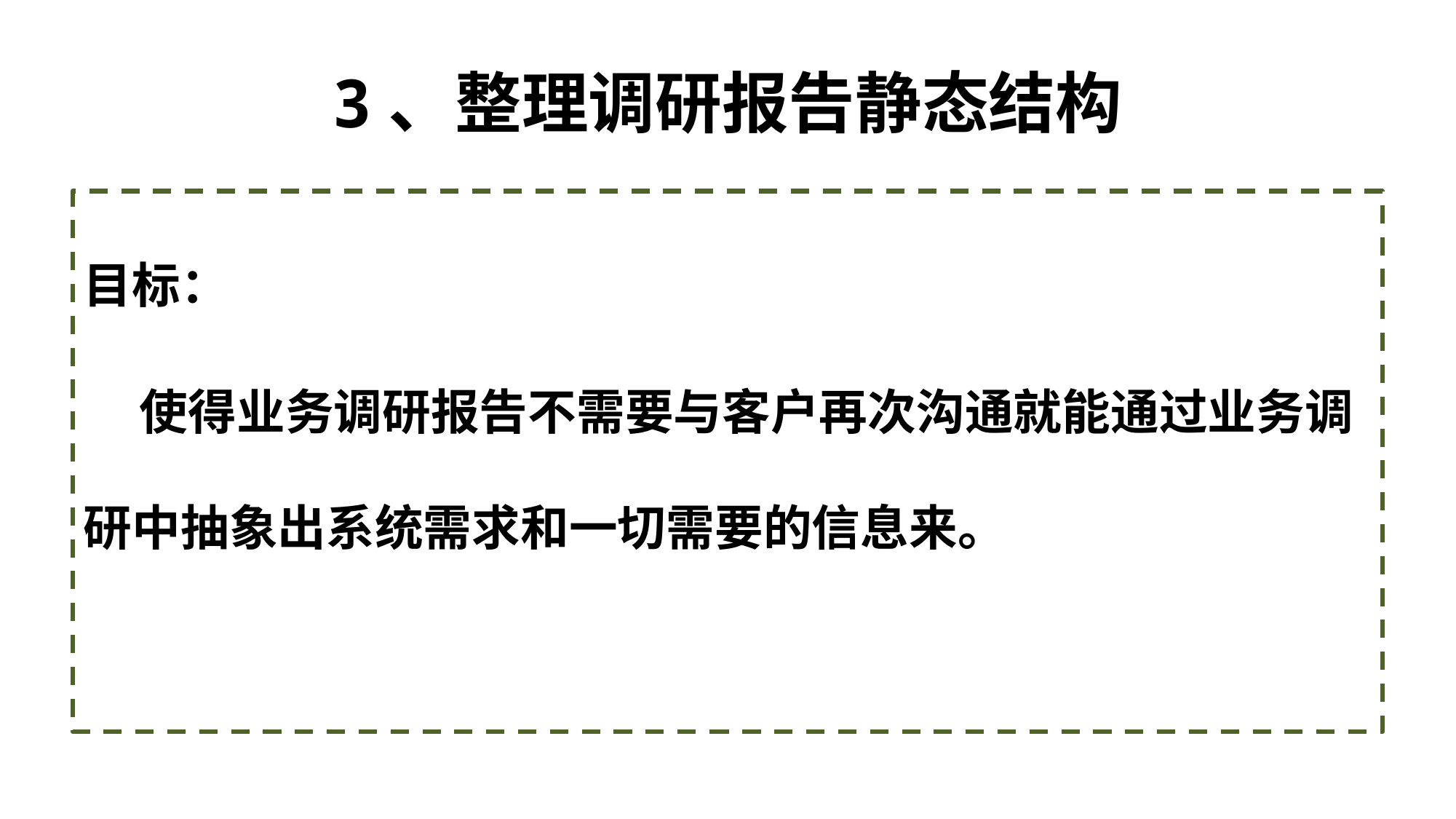

# 3、整理调研报告静态结构
目标：
    使得业务调研报告不需要与客户再次沟通就能通过业务调研中抽象出系统需求和一切需要的信息来。